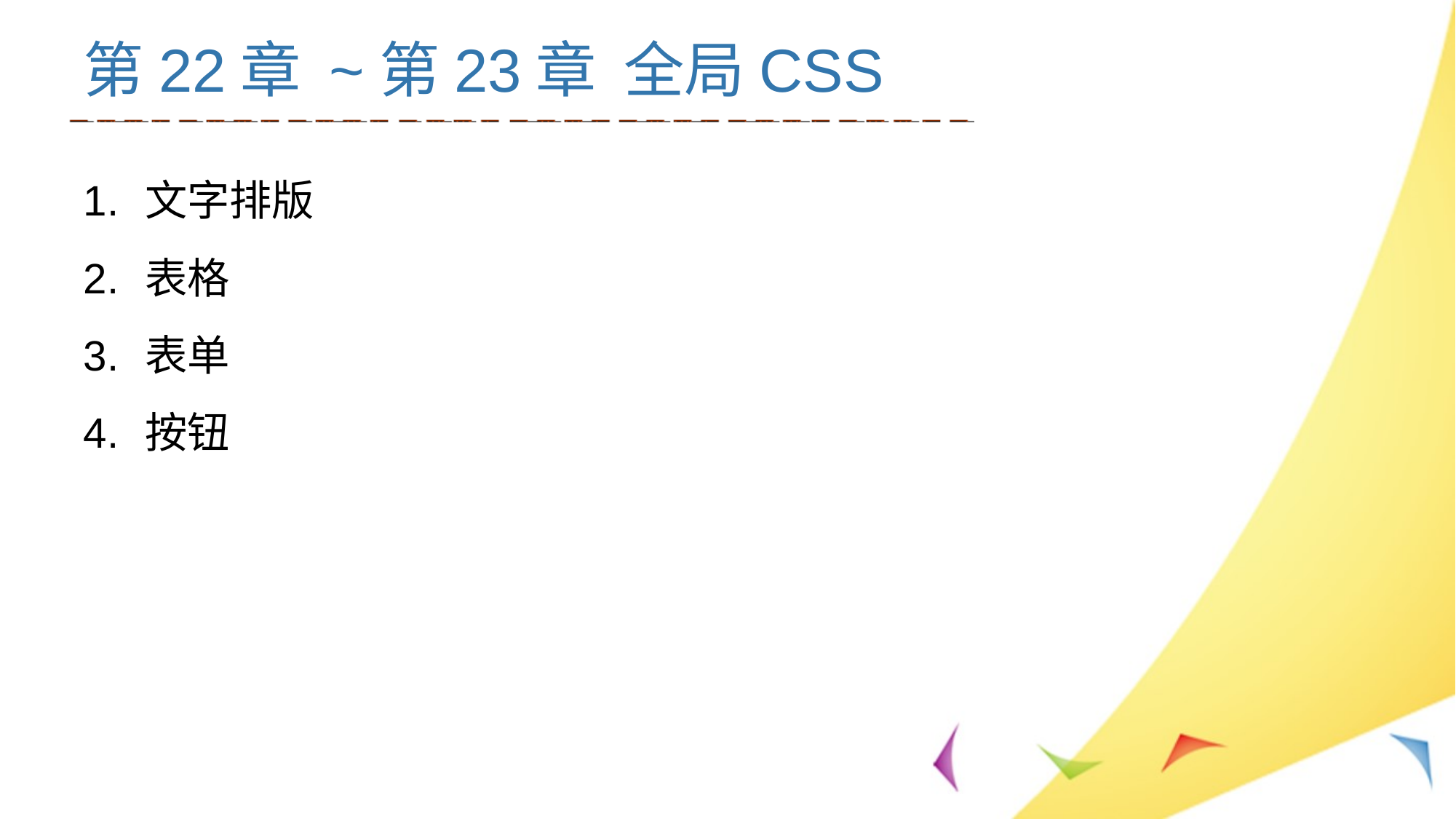

# 第22章 ~第23章  全局CSS
文字排版
表格
表单
按钮